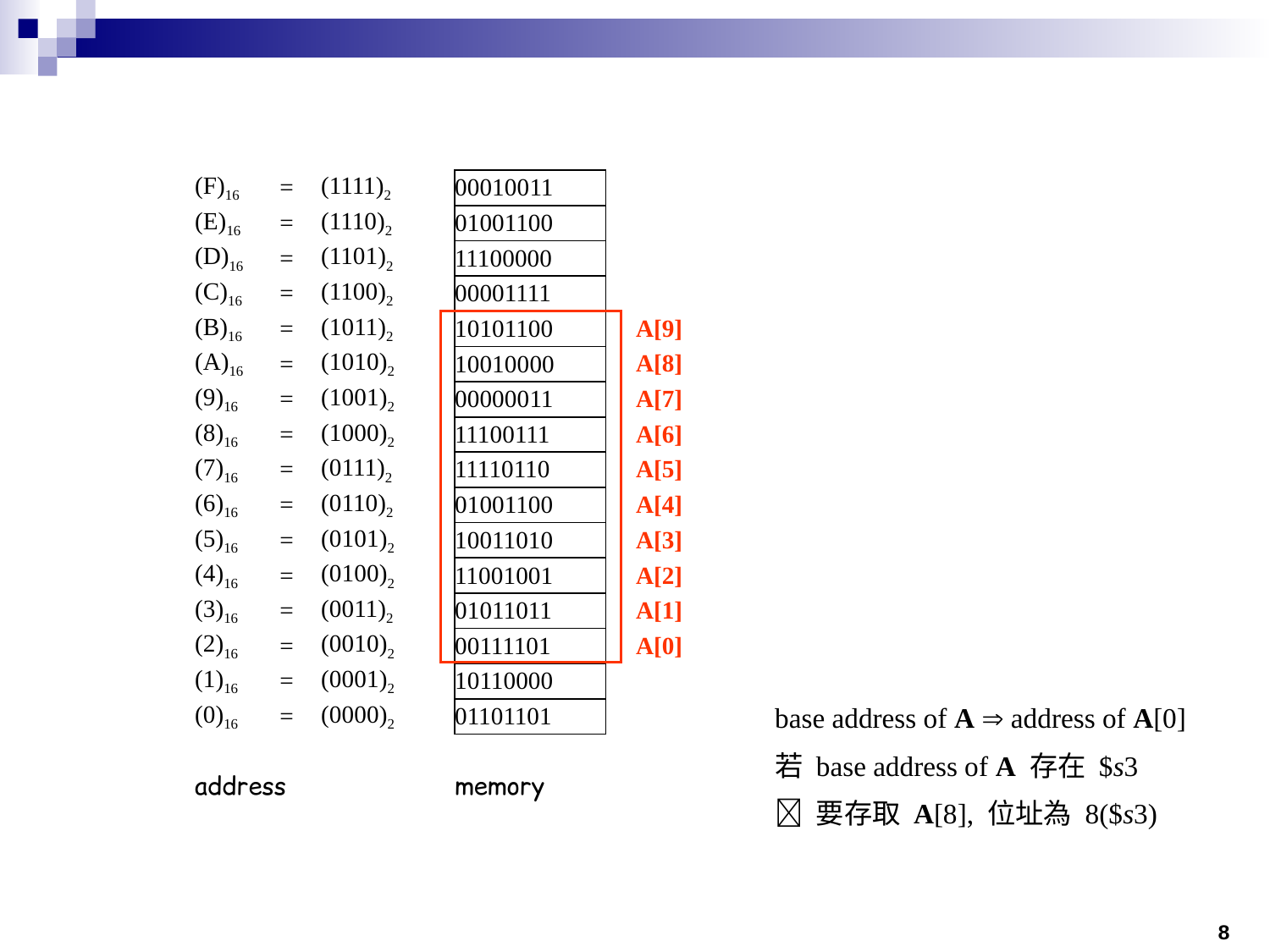

| (F)16 | = | (1111)2 |  | 00010011 |
| --- | --- | --- | --- | --- |
| (E)16 | = | (1110)2 |  | 01001100 |
| (D)16 | = | (1101)2 |  | 11100000 |
| (C)16 | = | (1100)2 |  | 00001111 |
| (B)16 | = | (1011)2 |  | 10101100 |
| (A)16 | = | (1010)2 |  | 10010000 |
| (9)16 | = | (1001)2 |  | 00000011 |
| (8)16 | = | (1000)2 |  | 11100111 |
| (7)16 | = | (0111)2 |  | 11110110 |
| (6)16 | = | (0110)2 |  | 01001100 |
| (5)16 | = | (0101)2 |  | 10011010 |
| (4)16 | = | (0100)2 |  | 11001001 |
| (3)16 | = | (0011)2 |  | 01011011 |
| (2)16 | = | (0010)2 |  | 00111101 |
| (1)16 | = | (0001)2 |  | 10110000 |
| (0)16 | = | (0000)2 |  | 01101101 |
|  |  |  |  |  |
| address |  |  |  | memory |

| A[9] |
| --- |
| A[8] |
| A[7] |
| A[6] |
| A[5] |
| A[4] |
| A[3] |
| A[2] |
| A[1] |
| A[0] |
base address of A ⇒ address of A[0]
若 base address of A 存在 $s3
⇒ 要存取 A[8], 位址為 8($s3)
8